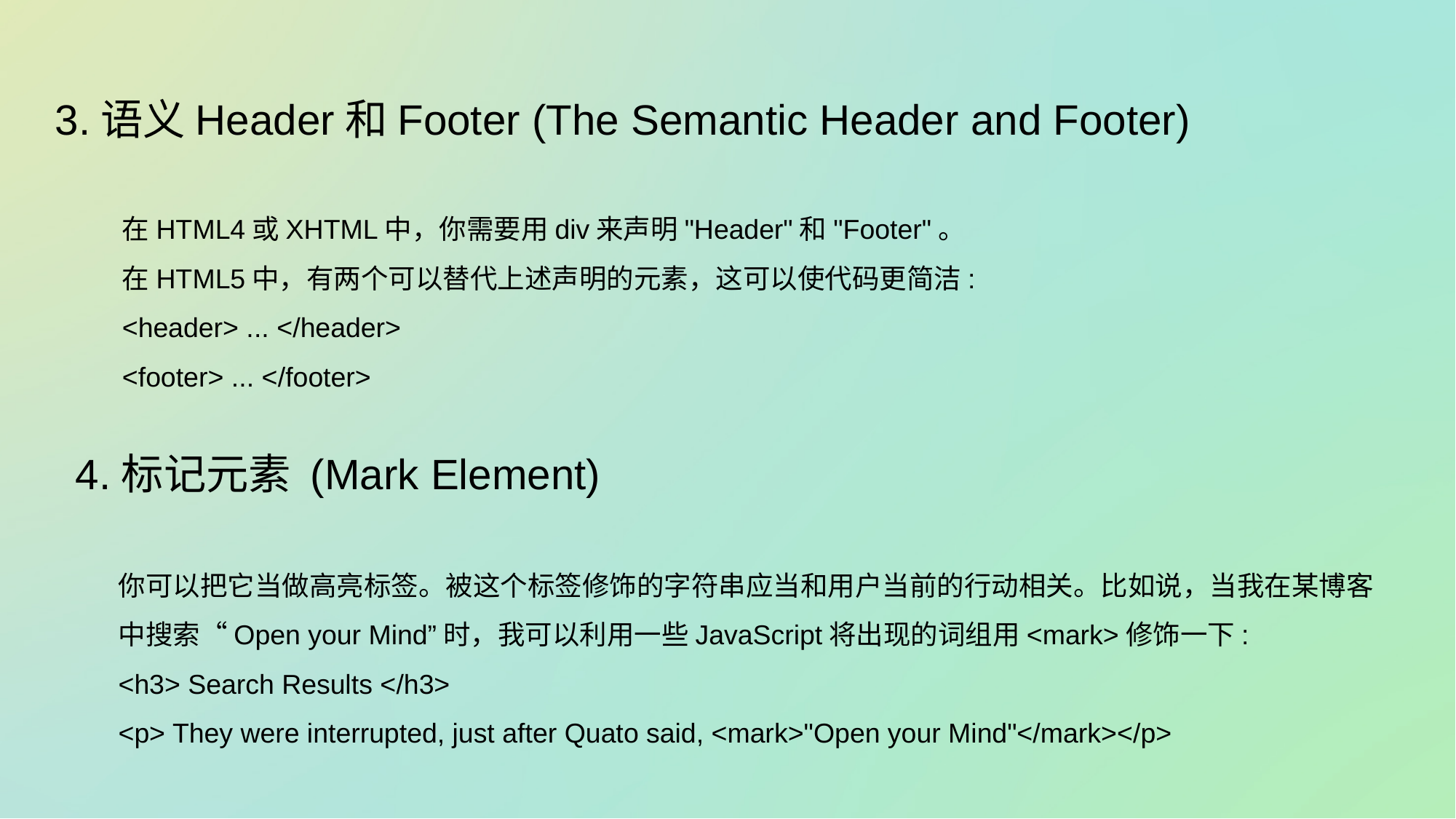

3.语义Header和Footer (The Semantic Header and Footer)
在HTML4或XHTML中，你需要用div来声明"Header"和"Footer"。
在HTML5中，有两个可以替代上述声明的元素，这可以使代码更简洁:
<header> ... </header>
<footer> ... </footer>
4.标记元素 (Mark Element)
你可以把它当做高亮标签。被这个标签修饰的字符串应当和用户当前的行动相关。比如说，当我在某博客中搜索“Open your Mind”时，我可以利用一些JavaScript将出现的词组用<mark>修饰一下:
<h3> Search Results </h3>
<p> They were interrupted, just after Quato said, <mark>"Open your Mind"</mark></p>